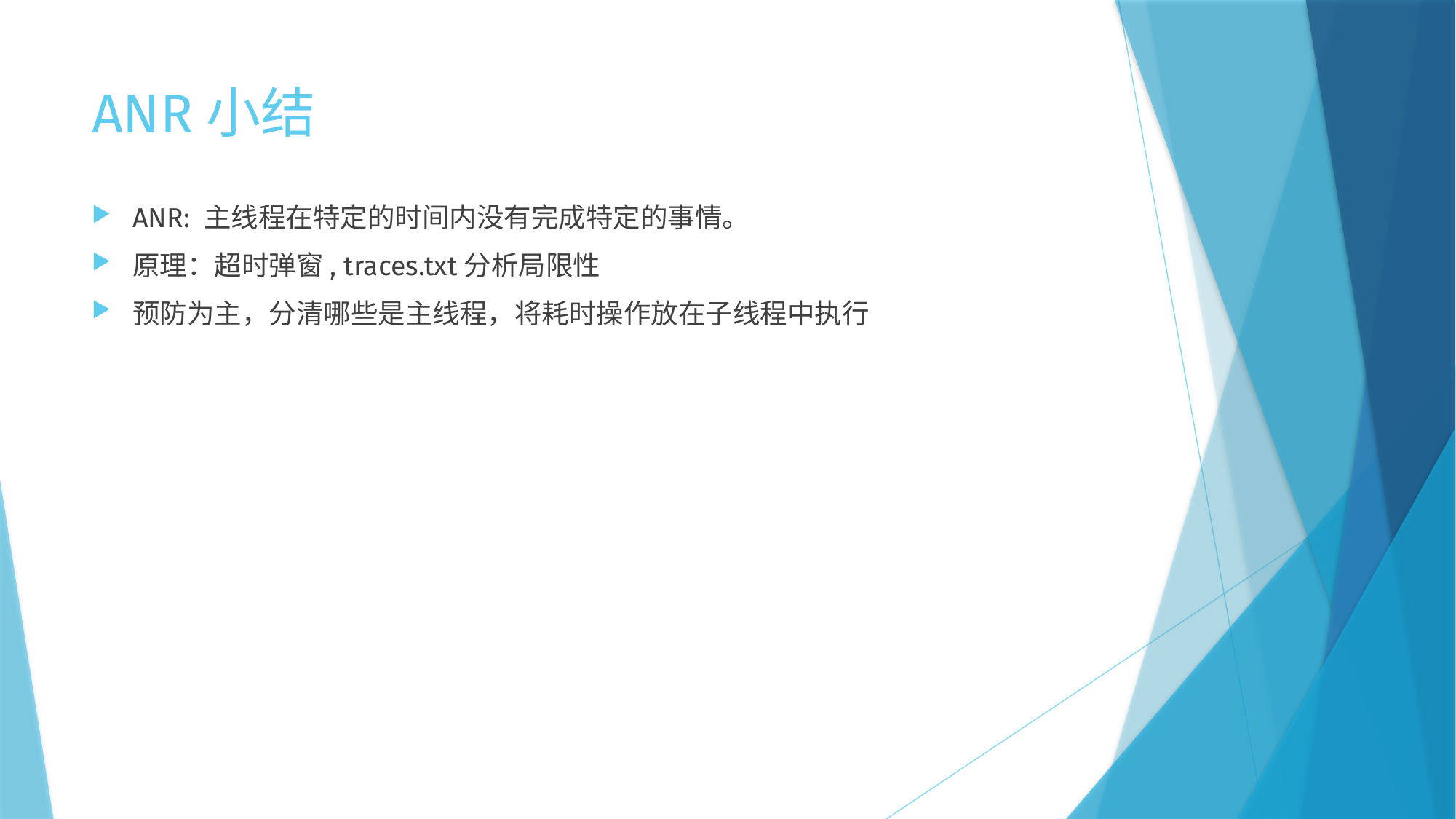

# ANR小结
ANR: 主线程在特定的时间内没有完成特定的事情。
原理：超时弹窗, traces.txt分析局限性
预防为主，分清哪些是主线程，将耗时操作放在子线程中执行